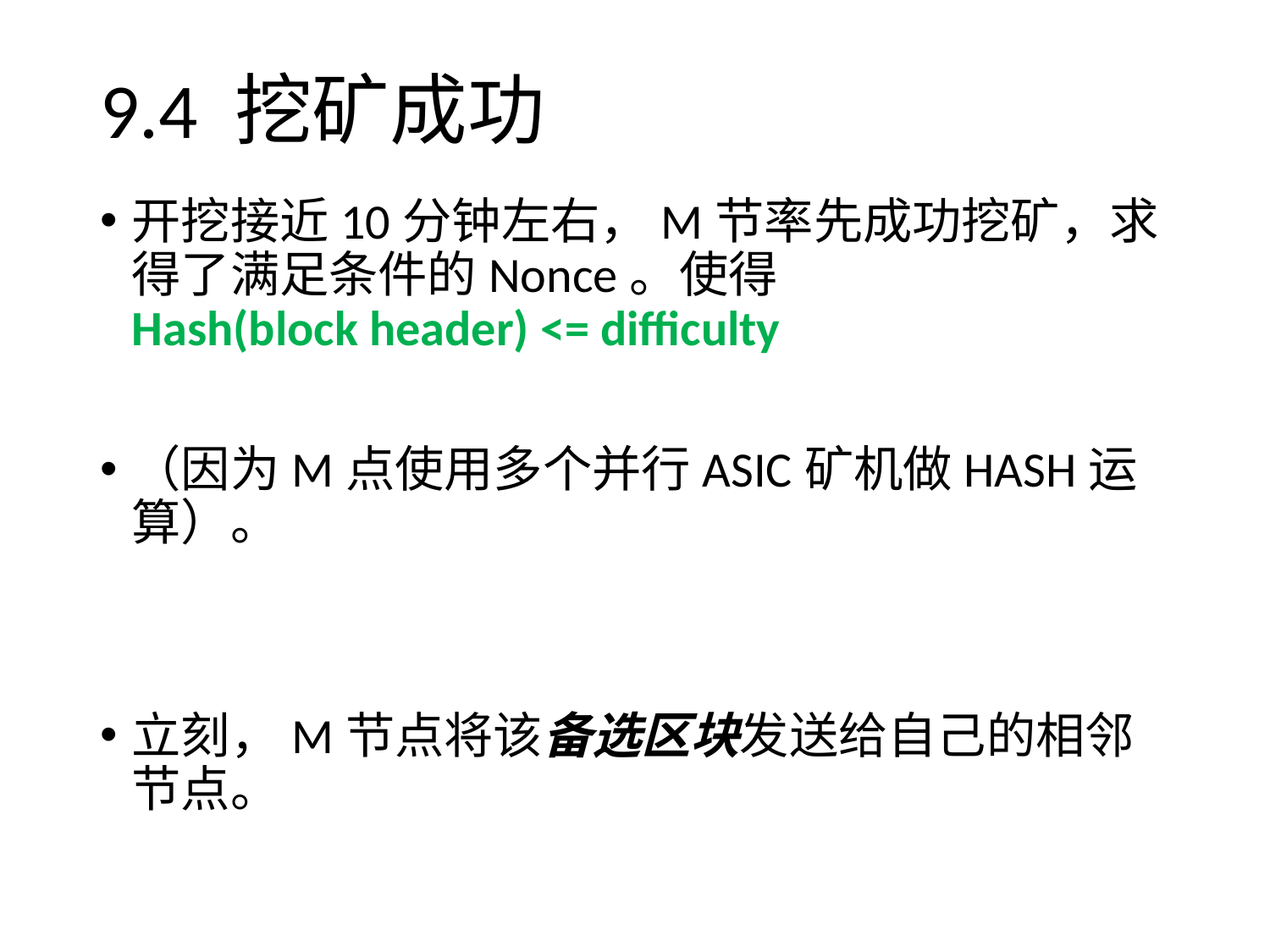

# 9.4 挖矿成功
开挖接近10分钟左右，M节率先成功挖矿，求得了满足条件的Nonce。使得
Hash(block header) <= difficulty

（因为M点使用多个并行ASIC矿机做HASH运算）。

立刻，M节点将该备选区块发送给自己的相邻节点。